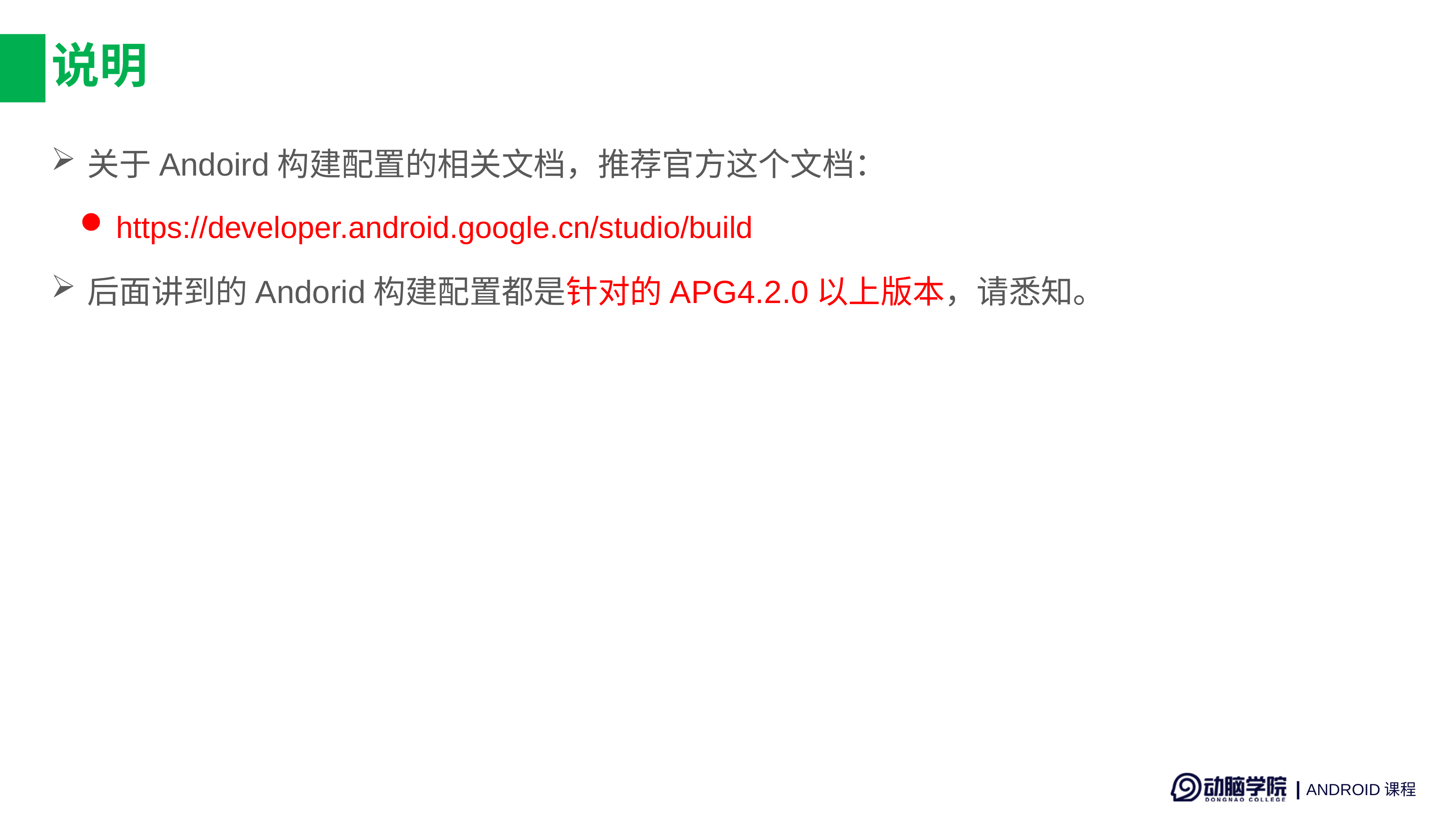

# 说明
关于Andoird构建配置的相关文档，推荐官方这个文档：
https://developer.android.google.cn/studio/build
后面讲到的Andorid构建配置都是针对的APG4.2.0以上版本，请悉知。